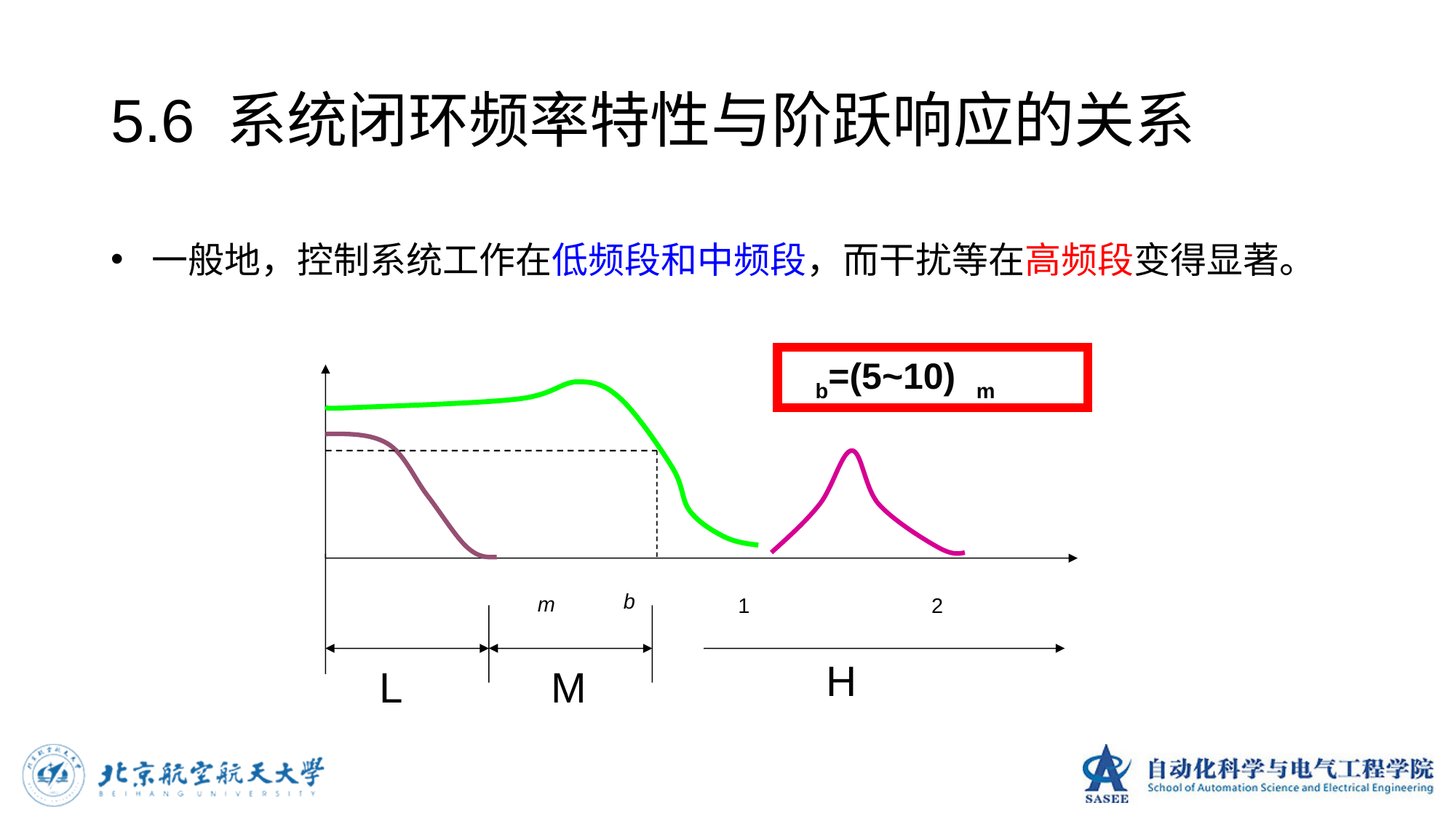

# 5.6 系统闭环频率特性与阶跃响应的关系
一般地，控制系统工作在低频段和中频段，而干扰等在高频段变得显著。
ωb=(5~10)ωm

ω

ωm

ω1
ω2

ωb

H
M
L